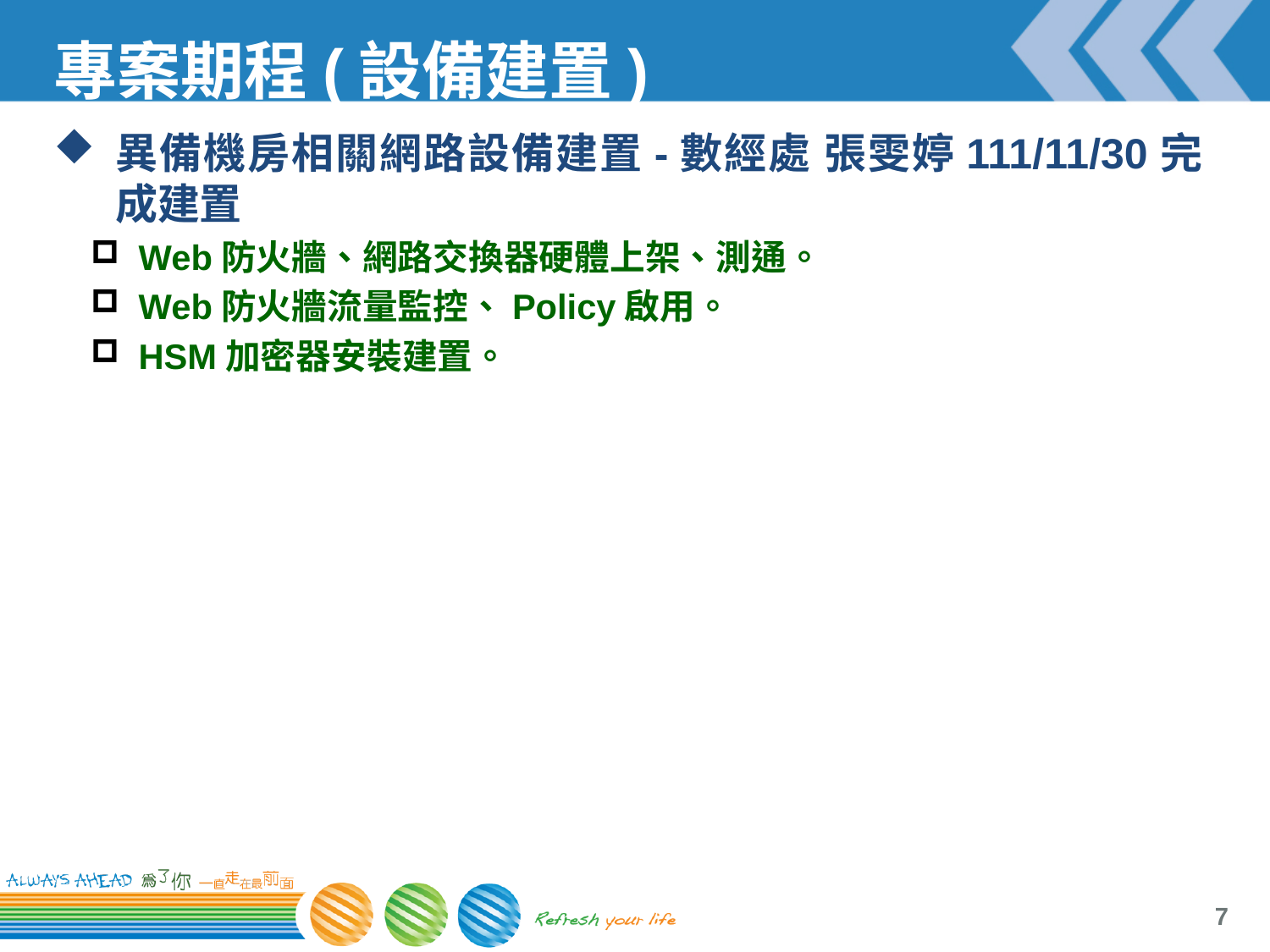

# 專案期程(設備建置)
異備機房相關網路設備建置-數經處 張雯婷111/11/30完成建置
Web防火牆、網路交換器硬體上架、測通。
Web防火牆流量監控、Policy啟用。
HSM加密器安裝建置。

7